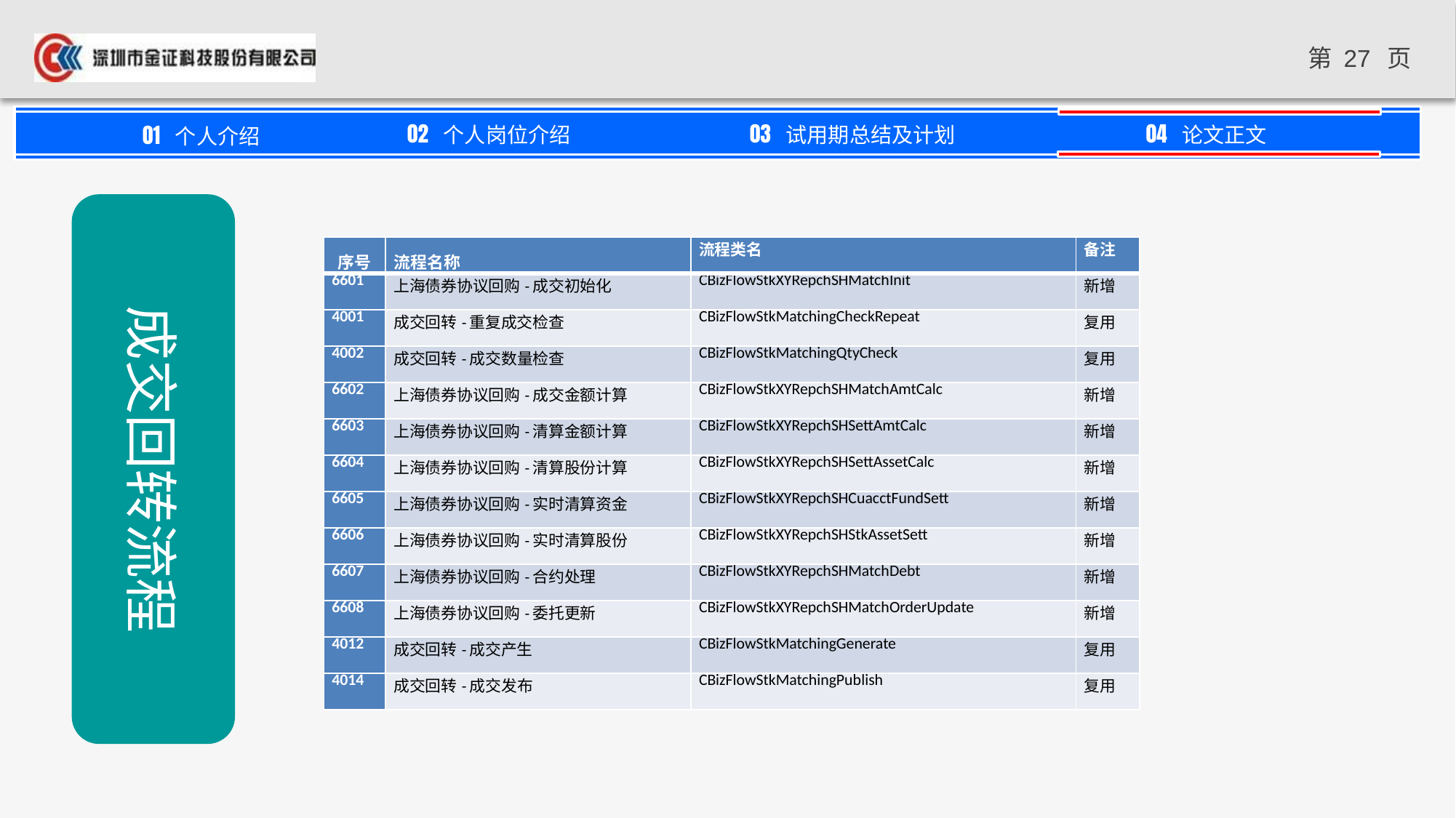

成交回转流程

| 序号 | 流程名称 | 流程类名 | 备注 |
| --- | --- | --- | --- |
| 6601 | 上海债券协议回购-成交初始化 | CBizFlowStkXYRepchSHMatchInit | 新增 |
| 4001 | 成交回转-重复成交检查 | CBizFlowStkMatchingCheckRepeat | 复用 |
| 4002 | 成交回转-成交数量检查 | CBizFlowStkMatchingQtyCheck | 复用 |
| 6602 | 上海债券协议回购-成交金额计算 | CBizFlowStkXYRepchSHMatchAmtCalc | 新增 |
| 6603 | 上海债券协议回购-清算金额计算 | CBizFlowStkXYRepchSHSettAmtCalc | 新增 |
| 6604 | 上海债券协议回购-清算股份计算 | CBizFlowStkXYRepchSHSettAssetCalc | 新增 |
| 6605 | 上海债券协议回购-实时清算资金 | CBizFlowStkXYRepchSHCuacctFundSett | 新增 |
| 6606 | 上海债券协议回购-实时清算股份 | CBizFlowStkXYRepchSHStkAssetSett | 新增 |
| 6607 | 上海债券协议回购-合约处理 | CBizFlowStkXYRepchSHMatchDebt | 新增 |
| 6608 | 上海债券协议回购-委托更新 | CBizFlowStkXYRepchSHMatchOrderUpdate | 新增 |
| 4012 | 成交回转-成交产生 | CBizFlowStkMatchingGenerate | 复用 |
| 4014 | 成交回转-成交发布 | CBizFlowStkMatchingPublish | 复用 |